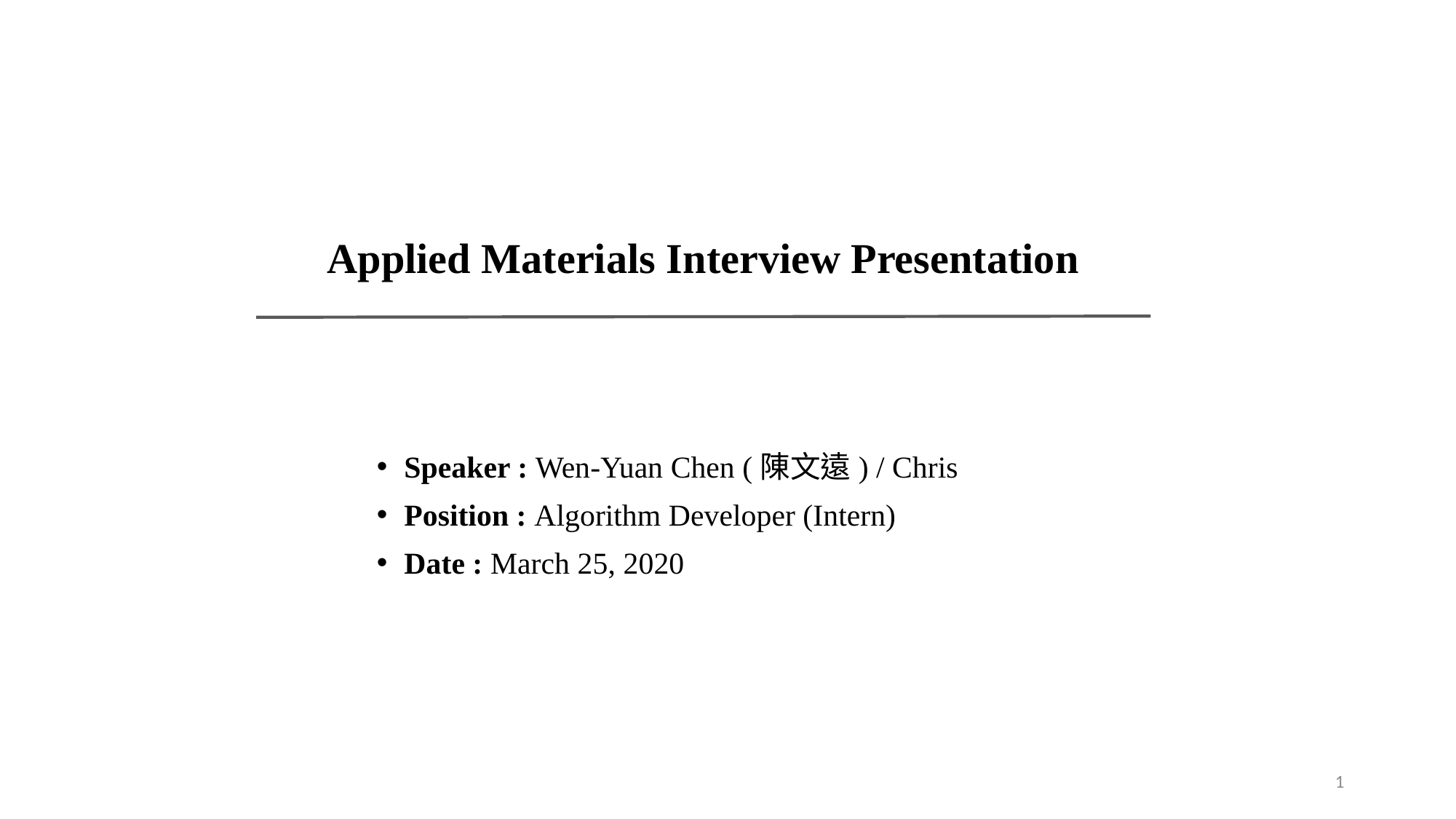

Applied Materials Interview Presentation
Speaker : Wen-Yuan Chen (陳文遠) / Chris
Position : Algorithm Developer (Intern)
Date : March 25, 2020
1